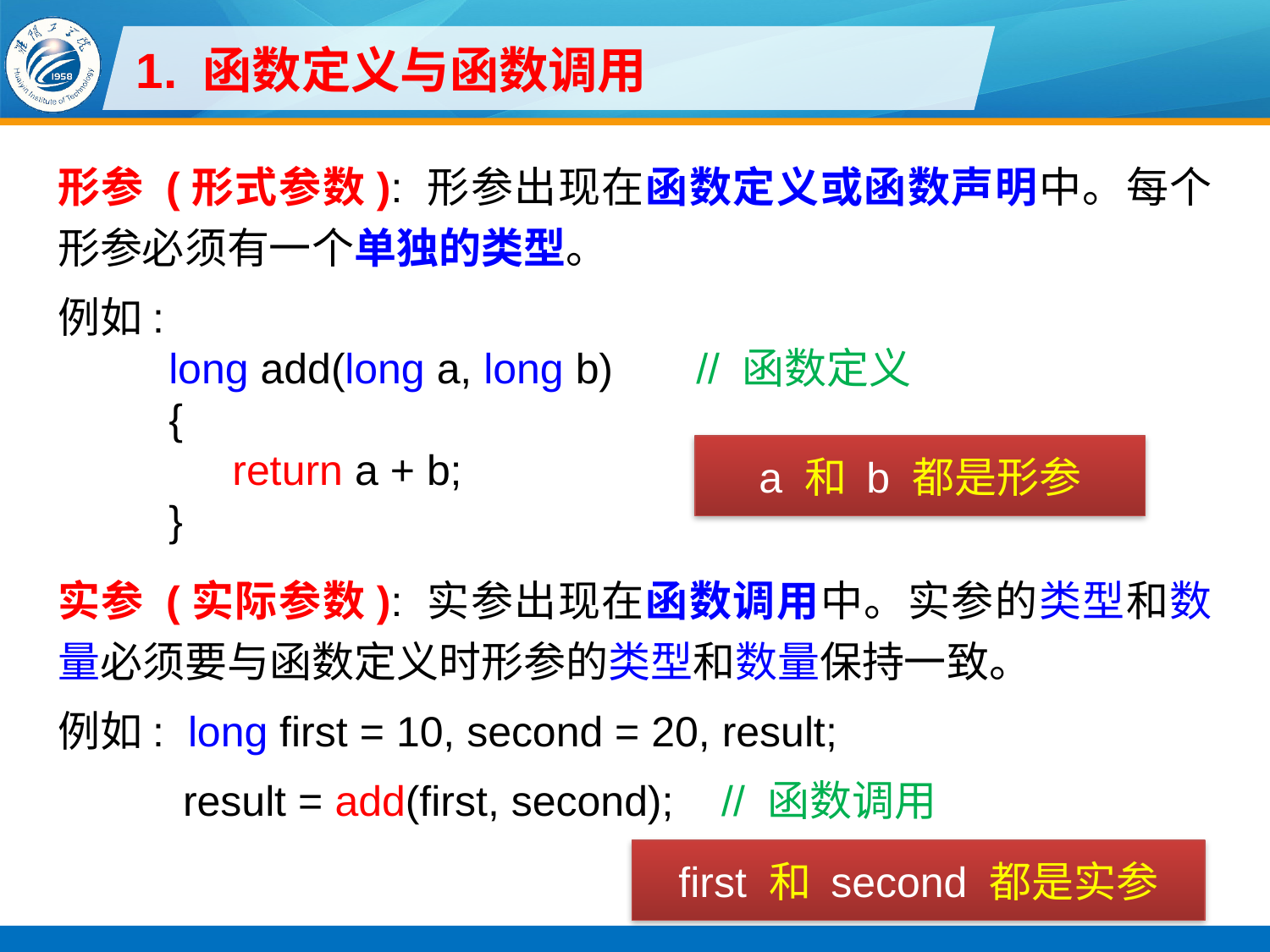

# 1. 函数定义与函数调用
形参 (形式参数): 形参出现在函数定义或函数声明中。每个形参必须有一个单独的类型。
例如:
long add(long a, long b)       // 函数定义
{
return a + b;
}
实参 (实际参数): 实参出现在函数调用中。实参的类型和数量必须要与函数定义时形参的类型和数量保持一致。
例如:  long first = 10, second = 20, result;
result = add(first, second);    // 函数调用
a 和 b 都是形参
first 和 second 都是实参